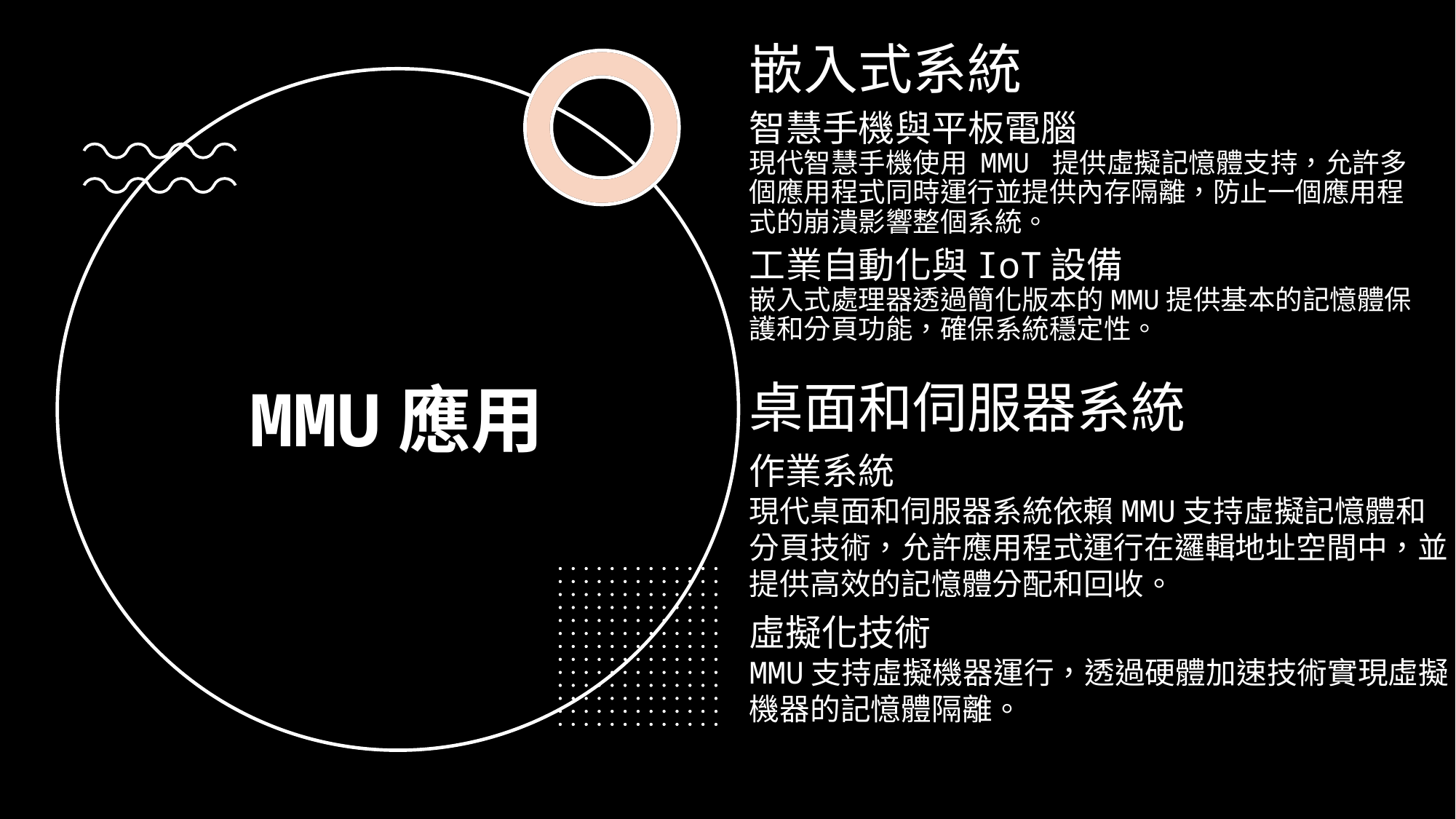

嵌入式系統
智慧手機與平板電腦
現代智慧手機使用 MMU 提供虛擬記憶體支持，允許多個應用程式同時運行並提供內存隔離，防止一個應用程式的崩潰影響整個系統。
工業自動化與IoT設備
嵌入式處理器透過簡化版本的MMU提供基本的記憶體保護和分頁功能，確保系統穩定性。

# MMU應用
桌面和伺服器系統
作業系統
現代桌面和伺服器系統依賴MMU支持虛擬記憶體和分頁技術，允許應用程式運行在邏輯地址空間中，並提供高效的記憶體分配和回收。
虛擬化技術
MMU支持虛擬機器運行，透過硬體加速技術實現虛擬機器的記憶體隔離。